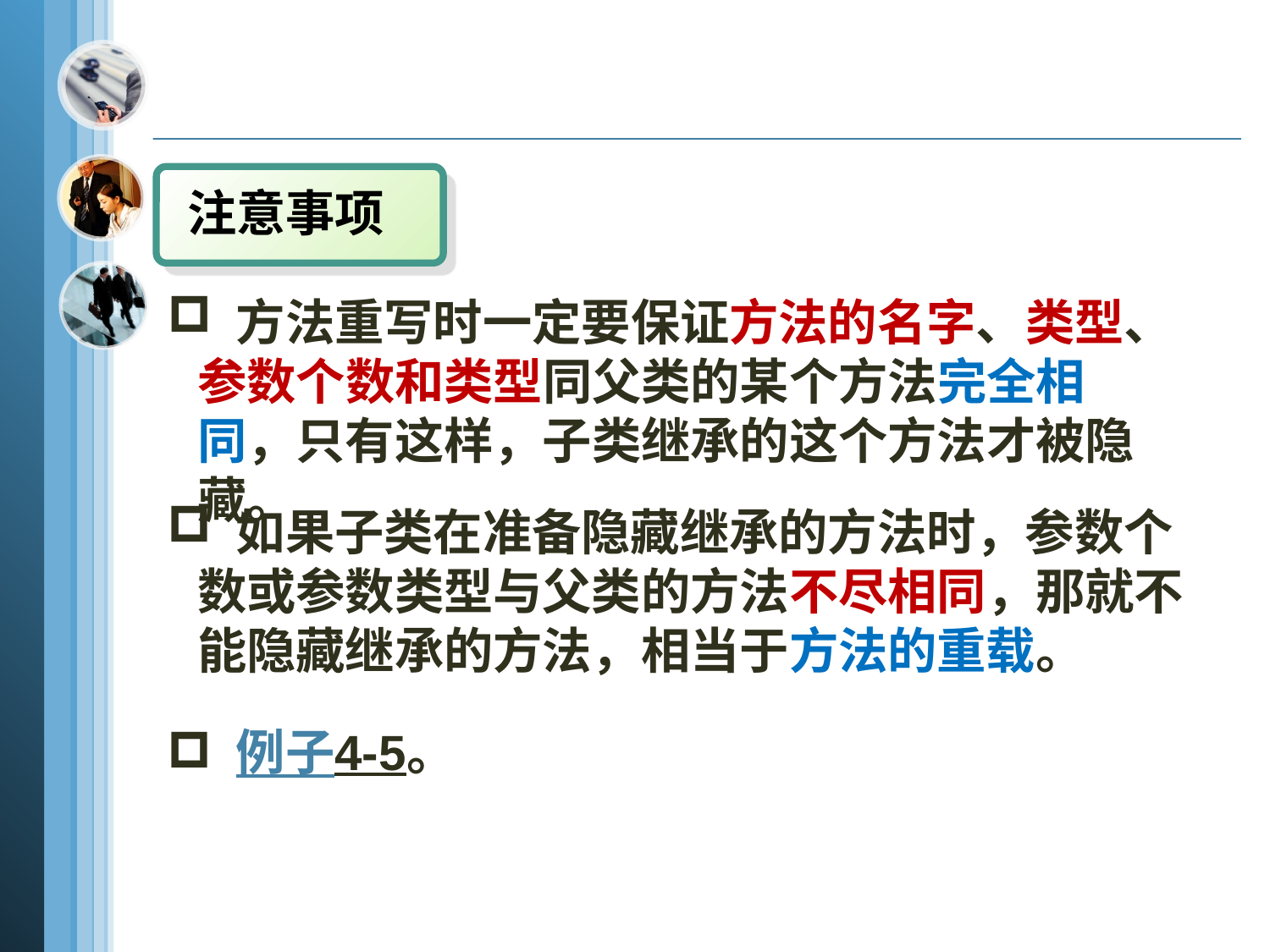

注意事项
 方法重写时一定要保证方法的名字、类型、参数个数和类型同父类的某个方法完全相同，只有这样，子类继承的这个方法才被隐藏。
 如果子类在准备隐藏继承的方法时，参数个数或参数类型与父类的方法不尽相同，那就不能隐藏继承的方法，相当于方法的重载。
 例子4-5。